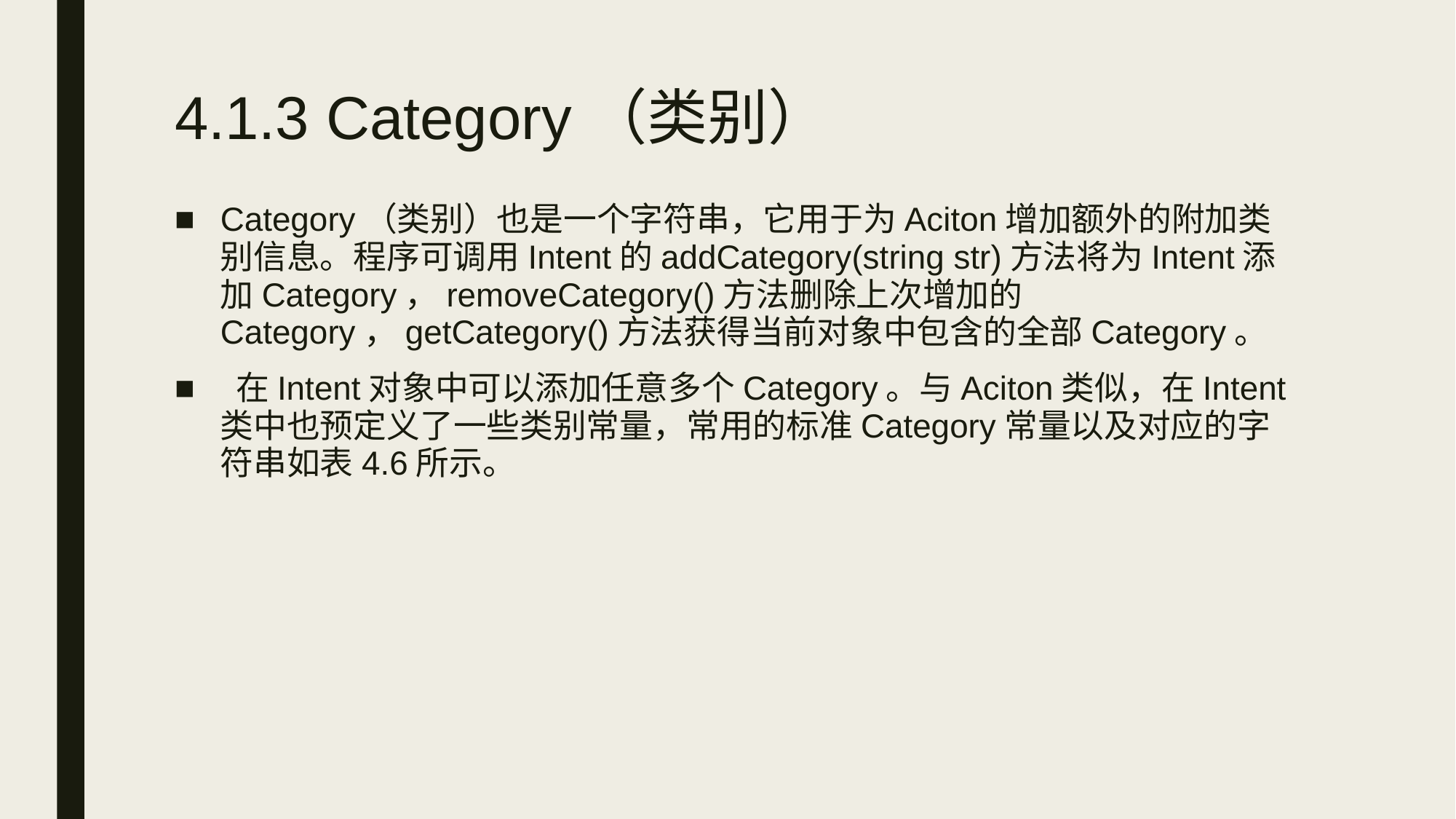

# 4.1.3 Category（类别）
Category（类别）也是一个字符串，它用于为Aciton增加额外的附加类别信息。程序可调用Intent的addCategory(string str)方法将为Intent添加Category，removeCategory()方法删除上次增加的Category，getCategory()方法获得当前对象中包含的全部Category。
 在Intent对象中可以添加任意多个Category。与Aciton类似，在Intent类中也预定义了一些类别常量，常用的标准Category常量以及对应的字符串如表4.6所示。